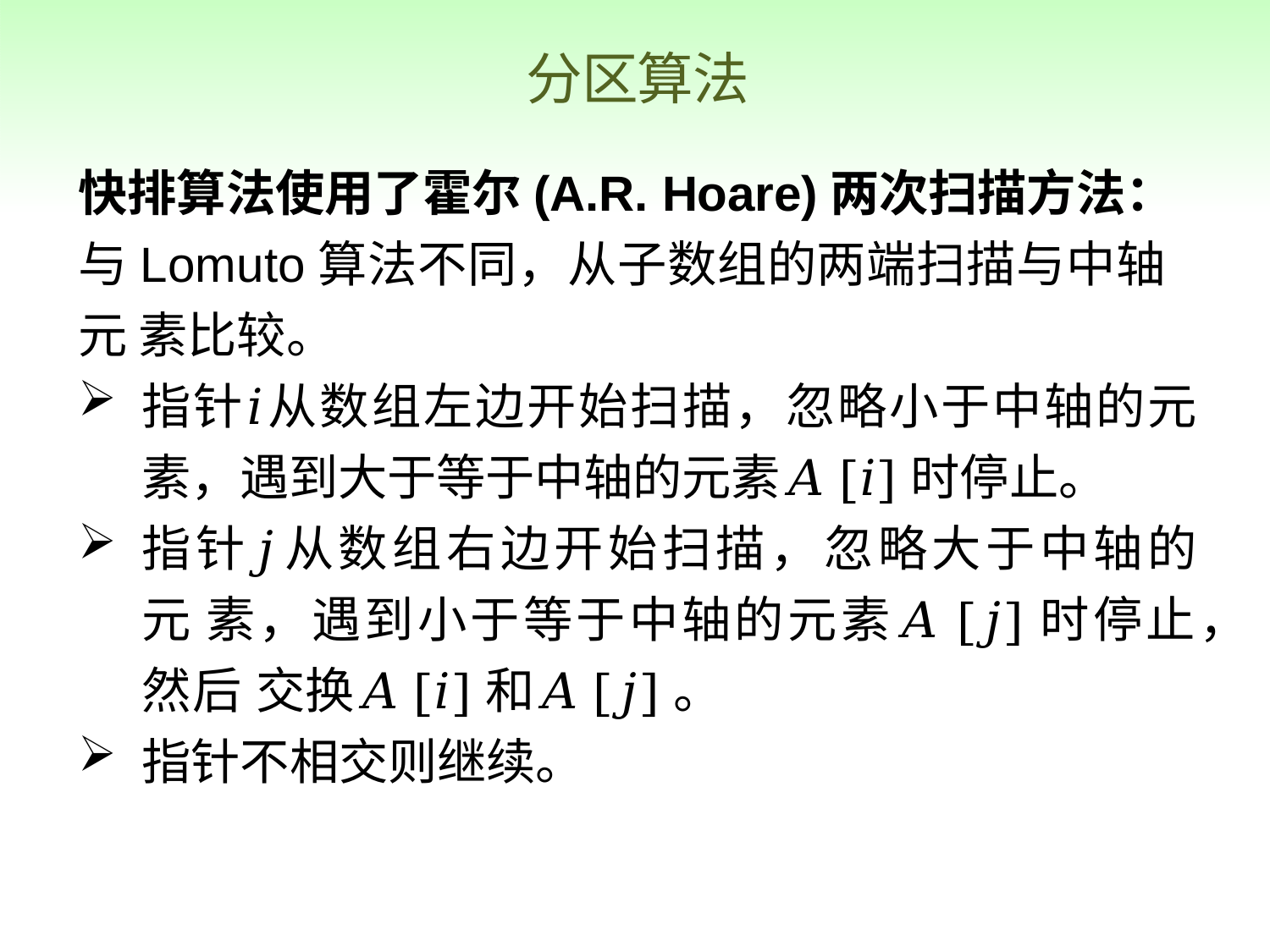

# 分区算法
快排算法使用了霍尔(A.R. Hoare)两次扫描方法：  与Lomuto算法不同，从子数组的两端扫描与中轴元 素比较。
指针𝑖从数组左边开始扫描，忽略小于中轴的元 素，遇到大于等于中轴的元素𝐴[𝑖]时停止。
指针𝑗从数组右边开始扫描，忽略大于中轴的元 素，遇到小于等于中轴的元素𝐴[𝑗]时停止，然后 交换𝐴[𝑖]和𝐴[𝑗]。
指针不相交则继续。